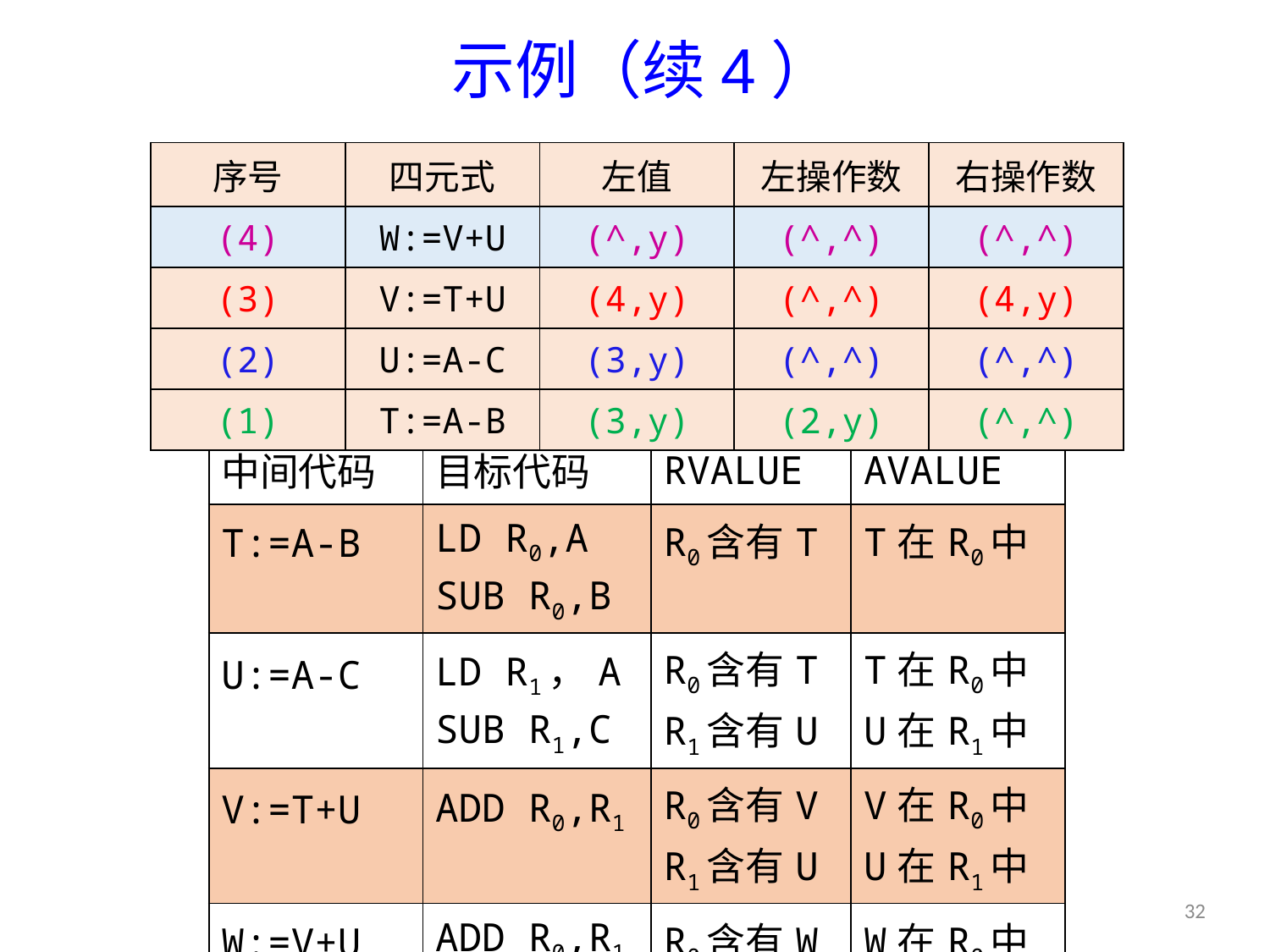

# 示例（续4）
| 序号 | 四元式 | 左值 | 左操作数 | 右操作数 |
| --- | --- | --- | --- | --- |
| (4) | W:=V+U | (^,y) | (^,^) | (^,^) |
| (3) | V:=T+U | (4,y) | (^,^) | (4,y) |
| (2) | U:=A-C | (3,y) | (^,^) | (^,^) |
| (1) | T:=A-B | (3,y) | (2,y) | (^,^) |
| 中间代码 | 目标代码 | RVALUE | AVALUE |
| --- | --- | --- | --- |
| T:=A-B | LD R0,A SUB R0,B | R0含有T | T在R0中 |
| U:=A-C | LD R1，A SUB R1,C | R0含有T R1含有U | T在R0中 U在R1中 |
| V:=T+U | ADD R0,R1 | R0含有V R1含有U | V在R0中 U在R1中 |
| W:=V+U | ADD R0,R1 ST R0,W | R0含有W | W在R0中 |
32